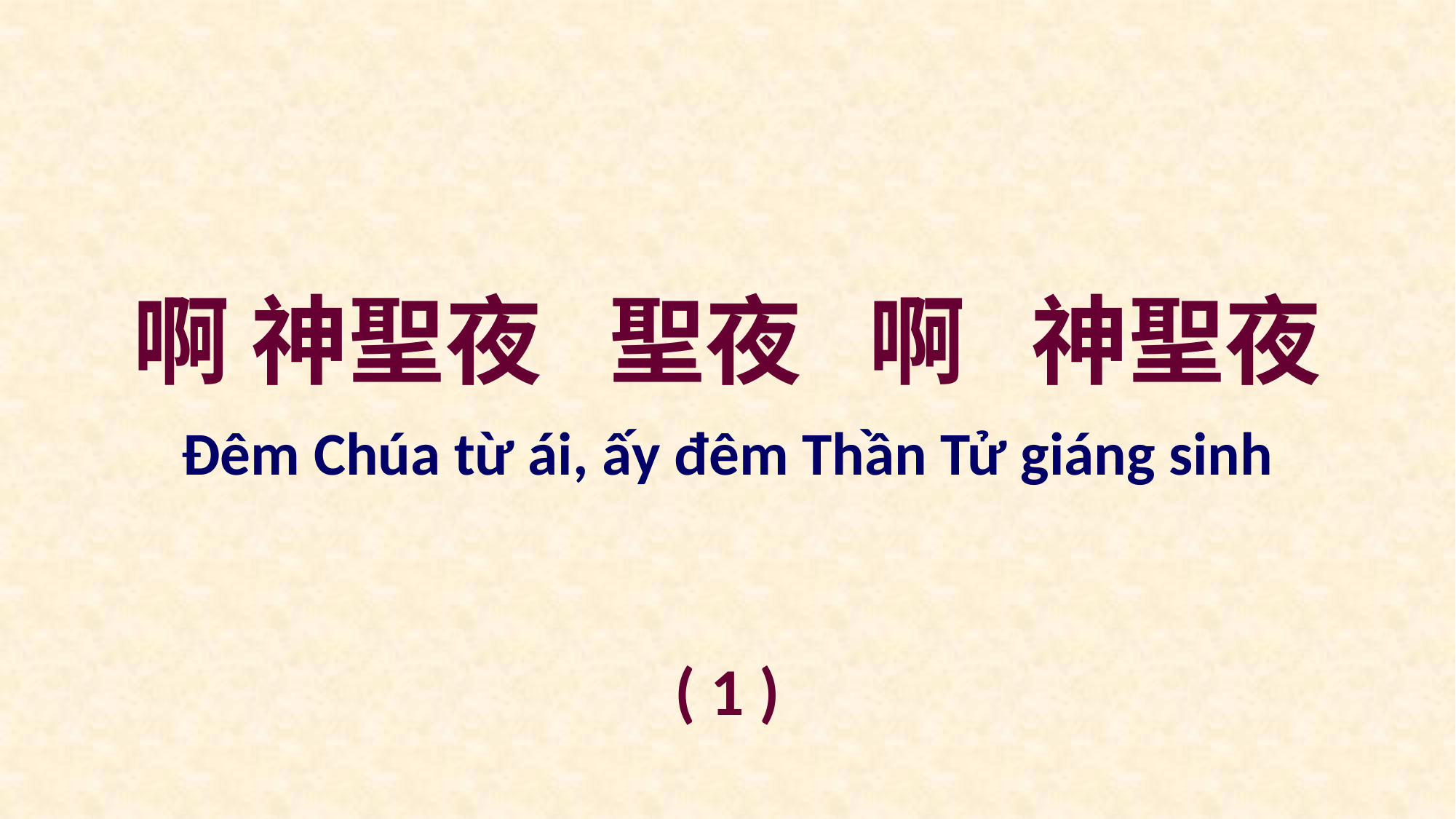

啊 神聖夜   聖夜   啊   神聖夜
Ðêm Chúa từ ái, ấy đêm Thần Tử giáng sinh
( 1 )